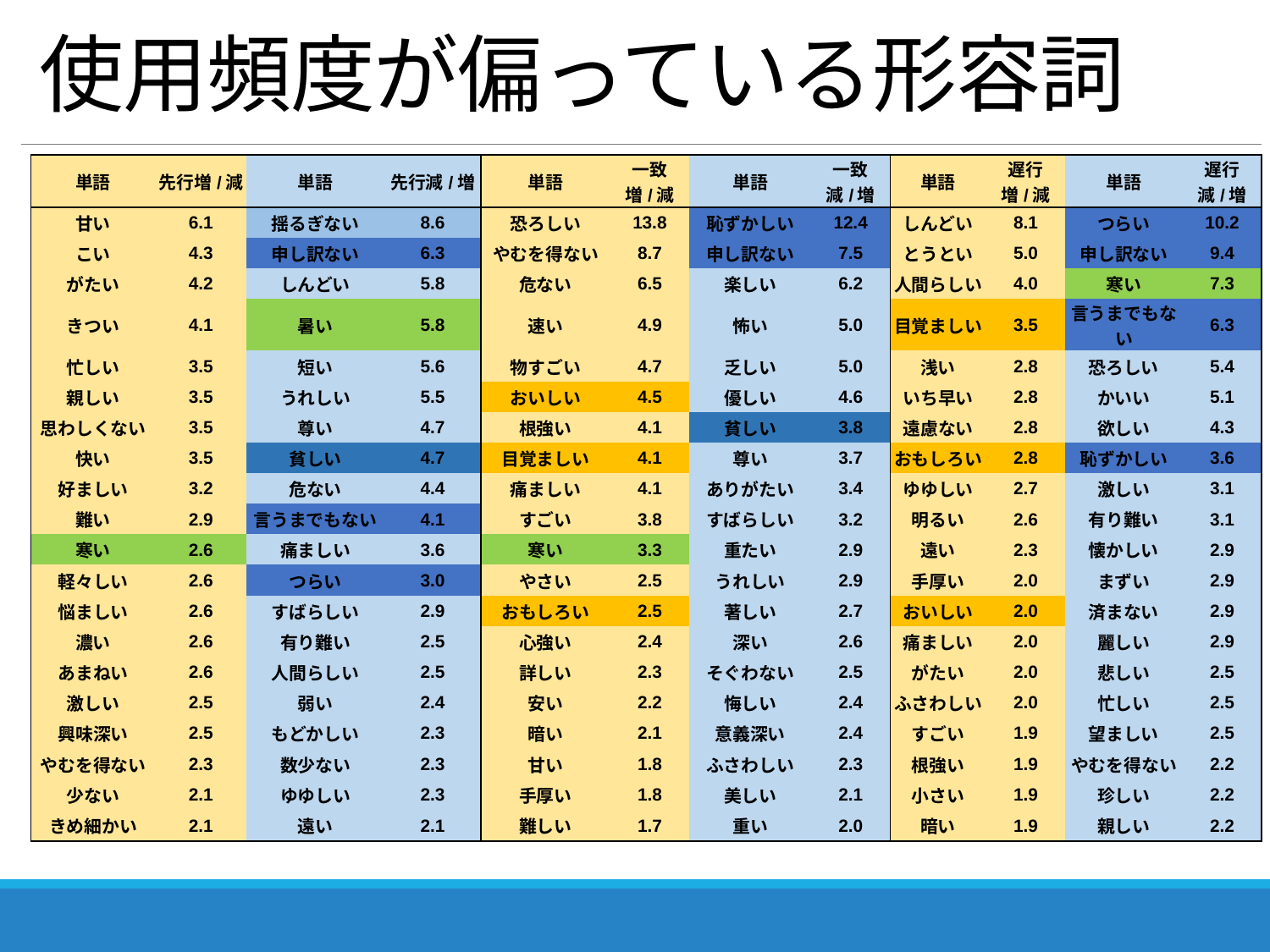

# 使用頻度が偏っている形容詞
| 単語 | 先行増/減 | 単語 | 先行減/増 | 単語 | 一致増/減 | 単語 | 一致減/増 | 単語 | 遅行増/減 | 単語 | 遅行減/増 |
| --- | --- | --- | --- | --- | --- | --- | --- | --- | --- | --- | --- |
| 甘い | 6.1 | 揺るぎない | 8.6 | 恐ろしい | 13.8 | 恥ずかしい | 12.4 | しんどい | 8.1 | つらい | 10.2 |
| こい | 4.3 | 申し訳ない | 6.3 | やむを得ない | 8.7 | 申し訳ない | 7.5 | とうとい | 5.0 | 申し訳ない | 9.4 |
| がたい | 4.2 | しんどい | 5.8 | 危ない | 6.5 | 楽しい | 6.2 | 人間らしい | 4.0 | 寒い | 7.3 |
| きつい | 4.1 | 暑い | 5.8 | 速い | 4.9 | 怖い | 5.0 | 目覚ましい | 3.5 | 言うまでもない | 6.3 |
| 忙しい | 3.5 | 短い | 5.6 | 物すごい | 4.7 | 乏しい | 5.0 | 浅い | 2.8 | 恐ろしい | 5.4 |
| 親しい | 3.5 | うれしい | 5.5 | おいしい | 4.5 | 優しい | 4.6 | いち早い | 2.8 | かいい | 5.1 |
| 思わしくない | 3.5 | 尊い | 4.7 | 根強い | 4.1 | 貧しい | 3.8 | 遠慮ない | 2.8 | 欲しい | 4.3 |
| 快い | 3.5 | 貧しい | 4.7 | 目覚ましい | 4.1 | 尊い | 3.7 | おもしろい | 2.8 | 恥ずかしい | 3.6 |
| 好ましい | 3.2 | 危ない | 4.4 | 痛ましい | 4.1 | ありがたい | 3.4 | ゆゆしい | 2.7 | 激しい | 3.1 |
| 難い | 2.9 | 言うまでもない | 4.1 | すごい | 3.8 | すばらしい | 3.2 | 明るい | 2.6 | 有り難い | 3.1 |
| 寒い | 2.6 | 痛ましい | 3.6 | 寒い | 3.3 | 重たい | 2.9 | 遠い | 2.3 | 懐かしい | 2.9 |
| 軽々しい | 2.6 | つらい | 3.0 | やさい | 2.5 | うれしい | 2.9 | 手厚い | 2.0 | まずい | 2.9 |
| 悩ましい | 2.6 | すばらしい | 2.9 | おもしろい | 2.5 | 著しい | 2.7 | おいしい | 2.0 | 済まない | 2.9 |
| 濃い | 2.6 | 有り難い | 2.5 | 心強い | 2.4 | 深い | 2.6 | 痛ましい | 2.0 | 麗しい | 2.9 |
| あまねい | 2.6 | 人間らしい | 2.5 | 詳しい | 2.3 | そぐわない | 2.5 | がたい | 2.0 | 悲しい | 2.5 |
| 激しい | 2.5 | 弱い | 2.4 | 安い | 2.2 | 悔しい | 2.4 | ふさわしい | 2.0 | 忙しい | 2.5 |
| 興味深い | 2.5 | もどかしい | 2.3 | 暗い | 2.1 | 意義深い | 2.4 | すごい | 1.9 | 望ましい | 2.5 |
| やむを得ない | 2.3 | 数少ない | 2.3 | 甘い | 1.8 | ふさわしい | 2.3 | 根強い | 1.9 | やむを得ない | 2.2 |
| 少ない | 2.1 | ゆゆしい | 2.3 | 手厚い | 1.8 | 美しい | 2.1 | 小さい | 1.9 | 珍しい | 2.2 |
| きめ細かい | 2.1 | 遠い | 2.1 | 難しい | 1.7 | 重い | 2.0 | 暗い | 1.9 | 親しい | 2.2 |